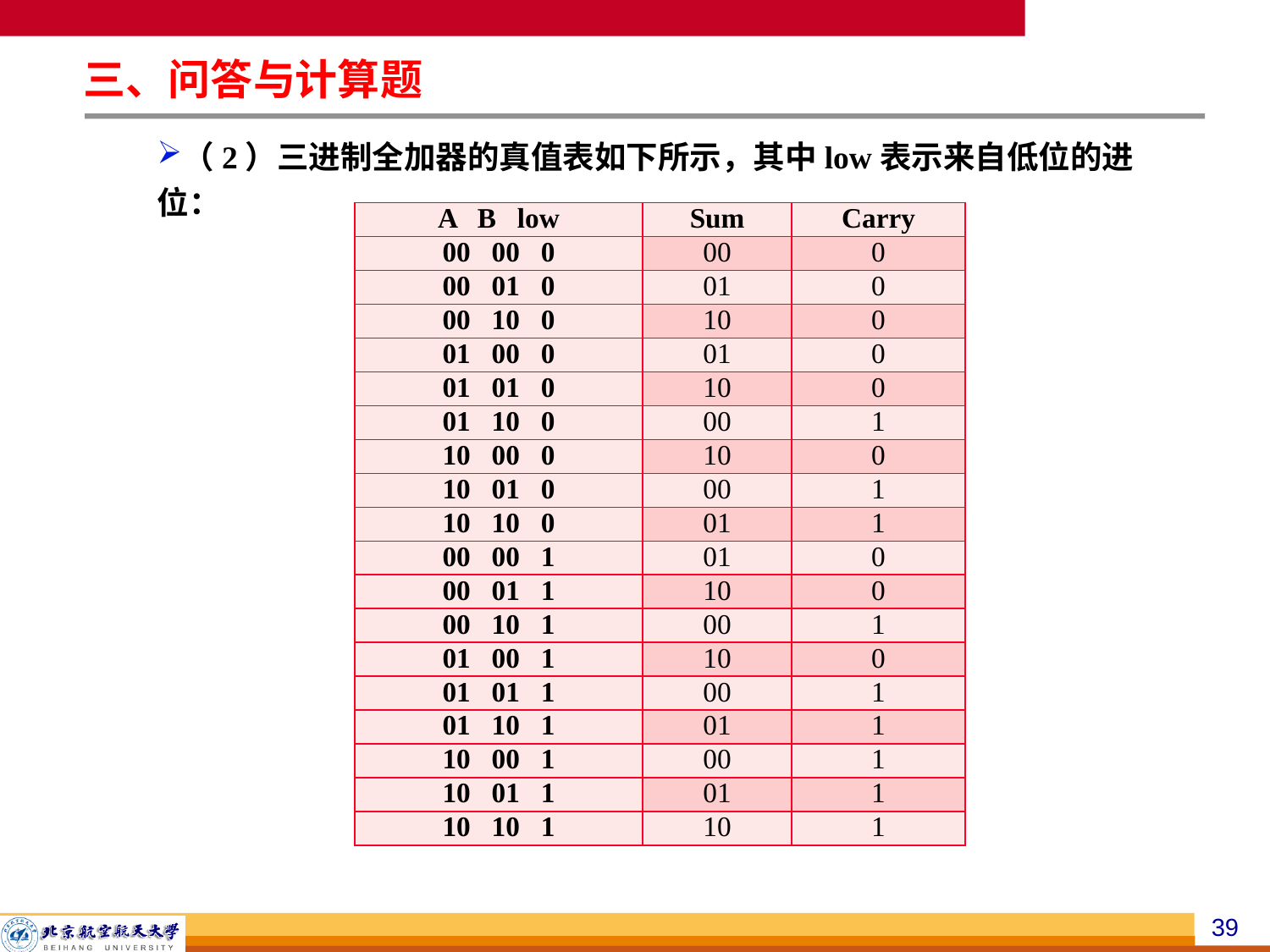

三、问答与计算题
（2）三进制全加器的真值表如下所示，其中low表示来自低位的进位：
| A B low | Sum | Carry |
| --- | --- | --- |
| 00 00 0 | 00 | 0 |
| 00 01 0 | 01 | 0 |
| 00 10 0 | 10 | 0 |
| 01 00 0 | 01 | 0 |
| 01 01 0 | 10 | 0 |
| 01 10 0 | 00 | 1 |
| 10 00 0 | 10 | 0 |
| 10 01 0 | 00 | 1 |
| 10 10 0 | 01 | 1 |
| 00 00 1 | 01 | 0 |
| 00 01 1 | 10 | 0 |
| 00 10 1 | 00 | 1 |
| 01 00 1 | 10 | 0 |
| 01 01 1 | 00 | 1 |
| 01 10 1 | 01 | 1 |
| 10 00 1 | 00 | 1 |
| 10 01 1 | 01 | 1 |
| 10 10 1 | 10 | 1 |